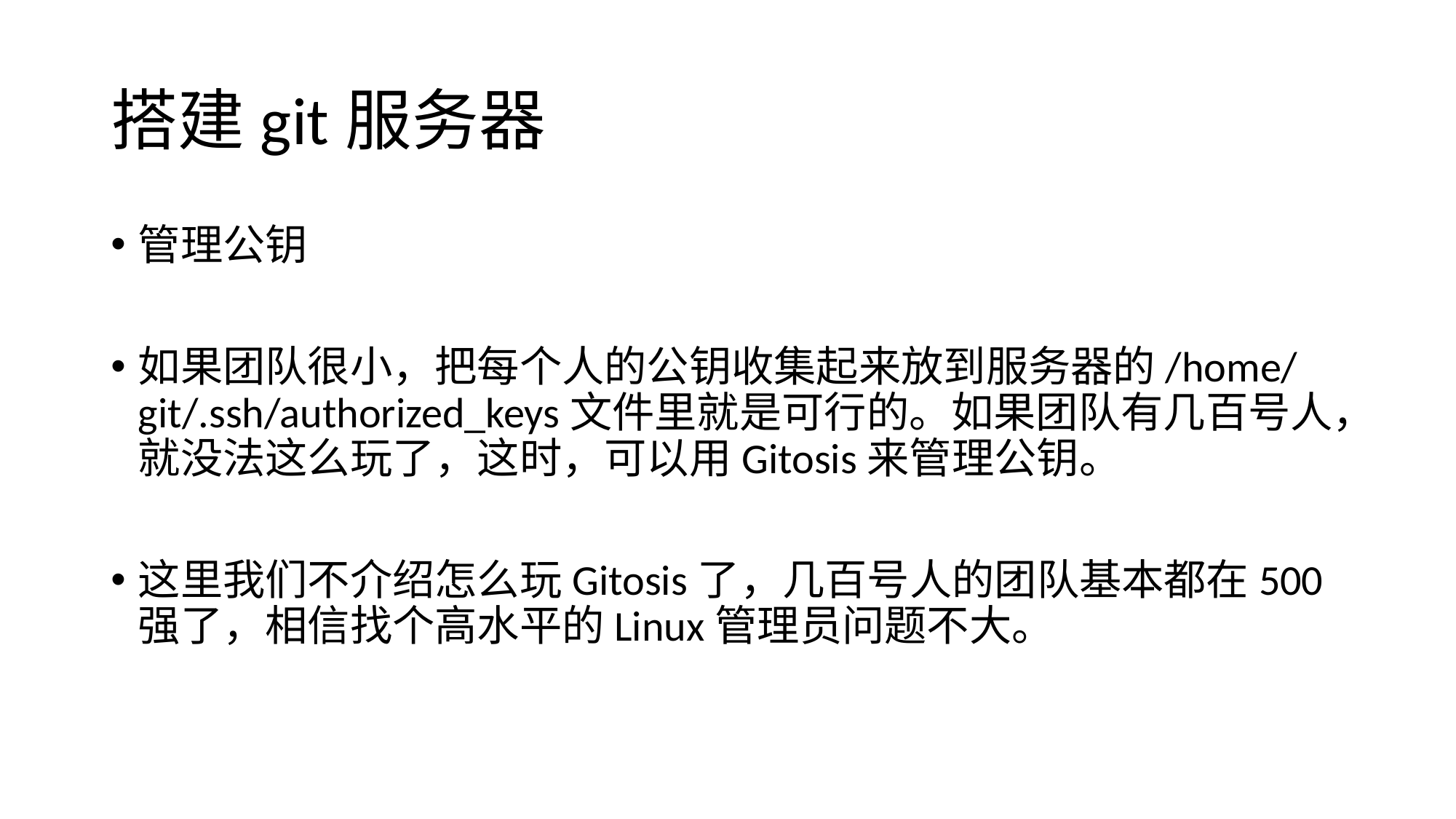

# 搭建git服务器
管理公钥

如果团队很小，把每个人的公钥收集起来放到服务器的/home/git/.ssh/authorized_keys文件里就是可行的。如果团队有几百号人，就没法这么玩了，这时，可以用Gitosis来管理公钥。

这里我们不介绍怎么玩Gitosis了，几百号人的团队基本都在500强了，相信找个高水平的Linux管理员问题不大。